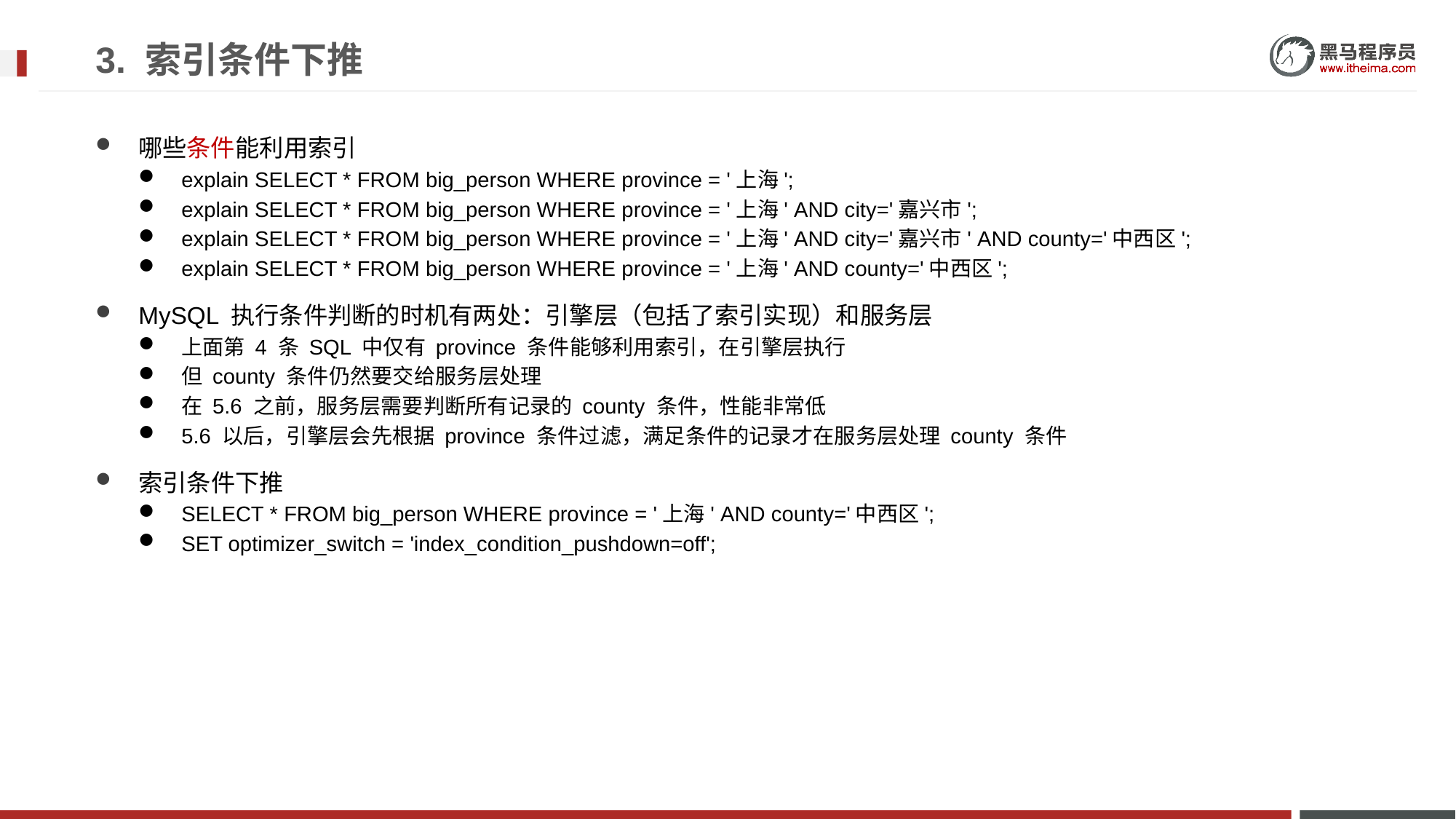

# 3. 索引条件下推
哪些条件能利用索引
explain SELECT * FROM big_person WHERE province = '上海';
explain SELECT * FROM big_person WHERE province = '上海' AND city='嘉兴市';
explain SELECT * FROM big_person WHERE province = '上海' AND city='嘉兴市' AND county='中西区';
explain SELECT * FROM big_person WHERE province = '上海' AND county='中西区';
MySQL 执行条件判断的时机有两处：引擎层（包括了索引实现）和服务层
上面第 4 条 SQL 中仅有 province 条件能够利用索引，在引擎层执行
但 county 条件仍然要交给服务层处理
在 5.6 之前，服务层需要判断所有记录的 county 条件，性能非常低
5.6 以后，引擎层会先根据 province 条件过滤，满足条件的记录才在服务层处理 county 条件
索引条件下推
SELECT * FROM big_person WHERE province = '上海' AND county='中西区';
SET optimizer_switch = 'index_condition_pushdown=off';